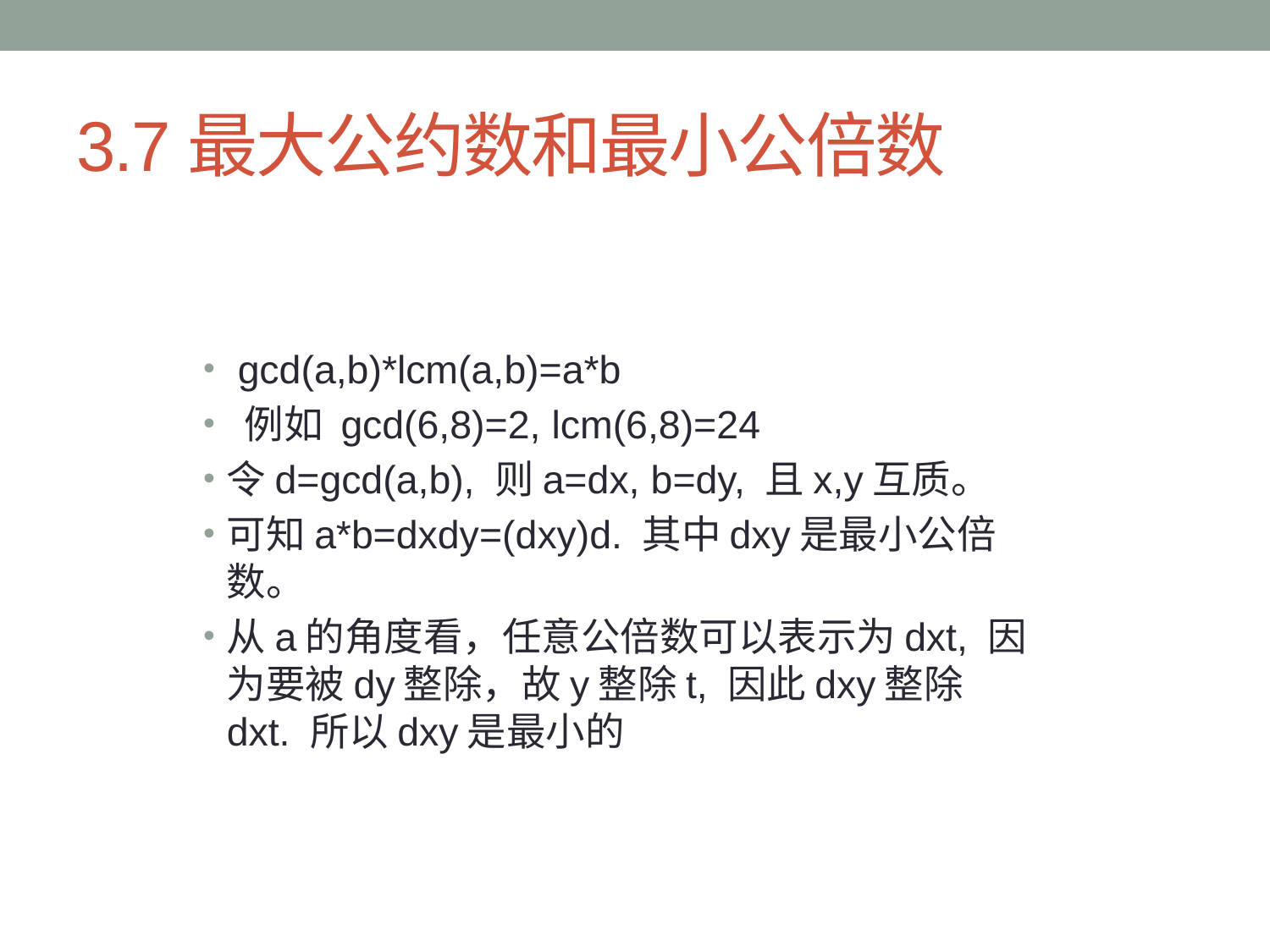

# 3.7最大公约数和最小公倍数
 gcd(a,b)*lcm(a,b)=a*b
 例如 gcd(6,8)=2, lcm(6,8)=24
令d=gcd(a,b), 则a=dx, b=dy, 且x,y互质。
可知a*b=dxdy=(dxy)d. 其中dxy是最小公倍数。
从a的角度看，任意公倍数可以表示为dxt, 因为要被dy整除，故y整除t, 因此dxy整除dxt. 所以dxy是最小的